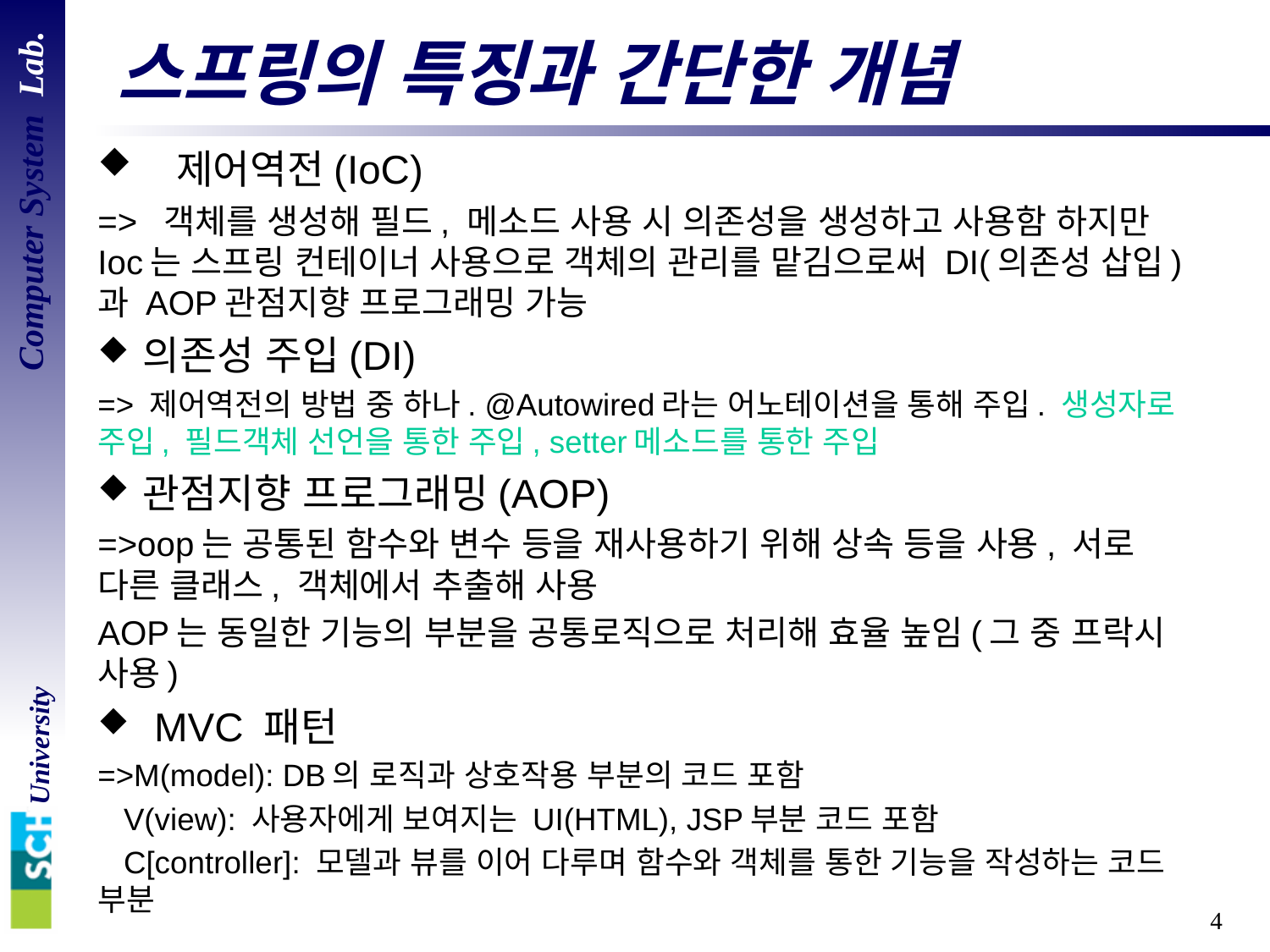

# 스프링의 특징과 간단한 개념
  제어역전(IoC)
=>  객체를 생성해 필드, 메소드 사용 시 의존성을 생성하고 사용함 하지만 Ioc는 스프링 컨테이너 사용으로 객체의 관리를 맡김으로써 DI(의존성 삽입)과 AOP관점지향 프로그래밍 가능
의존성 주입(DI)
=> 제어역전의 방법 중 하나. @Autowired라는 어노테이션을 통해 주입. 생성자로 주입, 필드객체 선언을 통한 주입, setter메소드를 통한 주입
관점지향 프로그래밍(AOP)
=>oop는 공통된 함수와 변수 등을 재사용하기 위해 상속 등을 사용, 서로 다른 클래스, 객체에서 추출해 사용
AOP는 동일한 기능의 부분을 공통로직으로 처리해 효율 높임(그 중 프락시 사용)
 MVC 패턴
=>M(model): DB의 로직과 상호작용 부분의 코드 포함
   V(view): 사용자에게 보여지는 UI(HTML), JSP부분 코드 포함
   C[controller]: 모델과 뷰를 이어 다루며 함수와 객체를 통한 기능을 작성하는 코드 부분